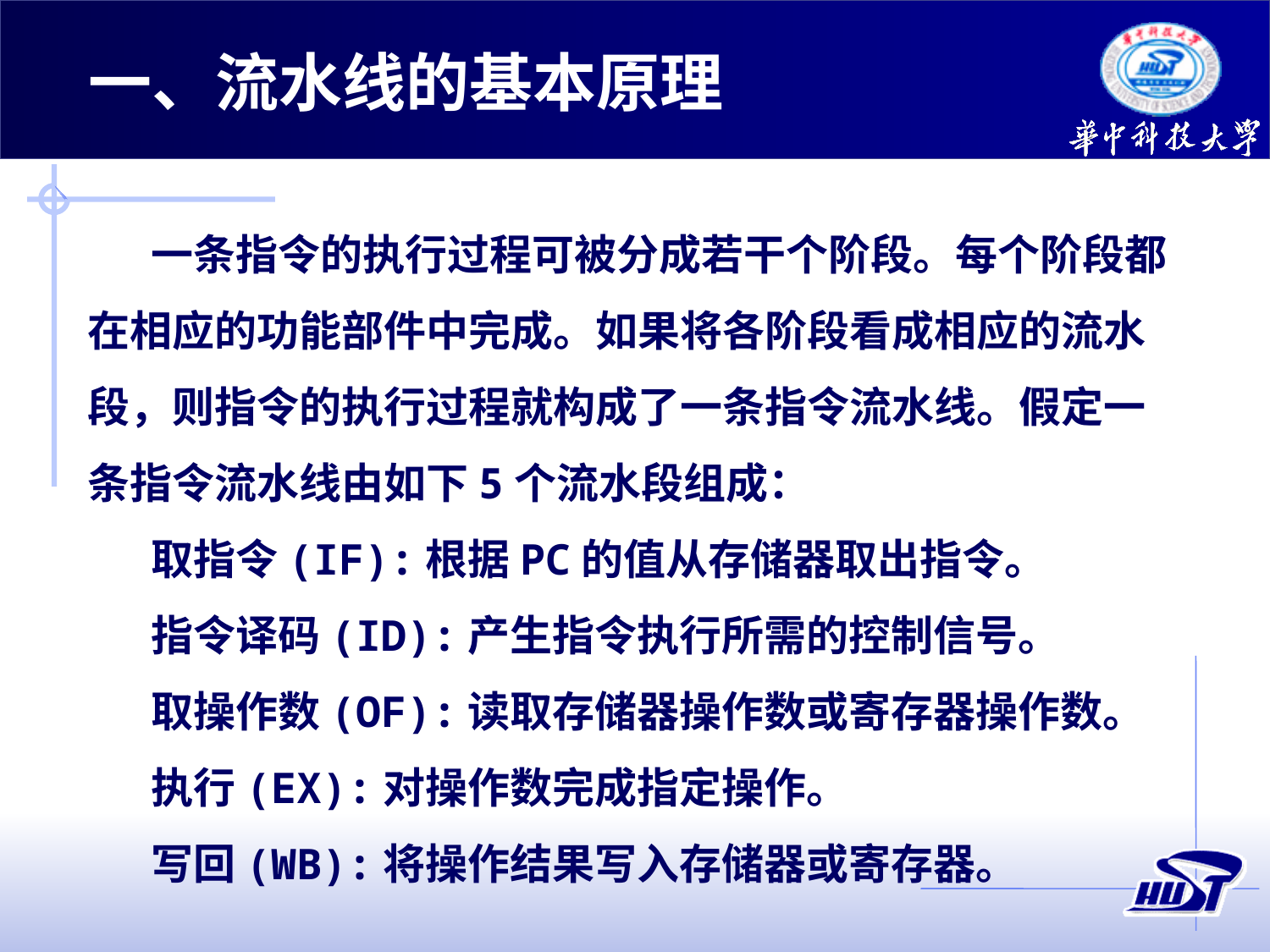

一、流水线的基本原理
一条指令的执行过程可被分成若干个阶段。每个阶段都在相应的功能部件中完成。如果将各阶段看成相应的流水段，则指令的执行过程就构成了一条指令流水线。假定一条指令流水线由如下5个流水段组成：
取指令(IF):根据PC的值从存储器取出指令。
指令译码(ID):产生指令执行所需的控制信号。
取操作数(OF):读取存储器操作数或寄存器操作数。
执行(EX):对操作数完成指定操作。
写回(WB):将操作结果写入存储器或寄存器。